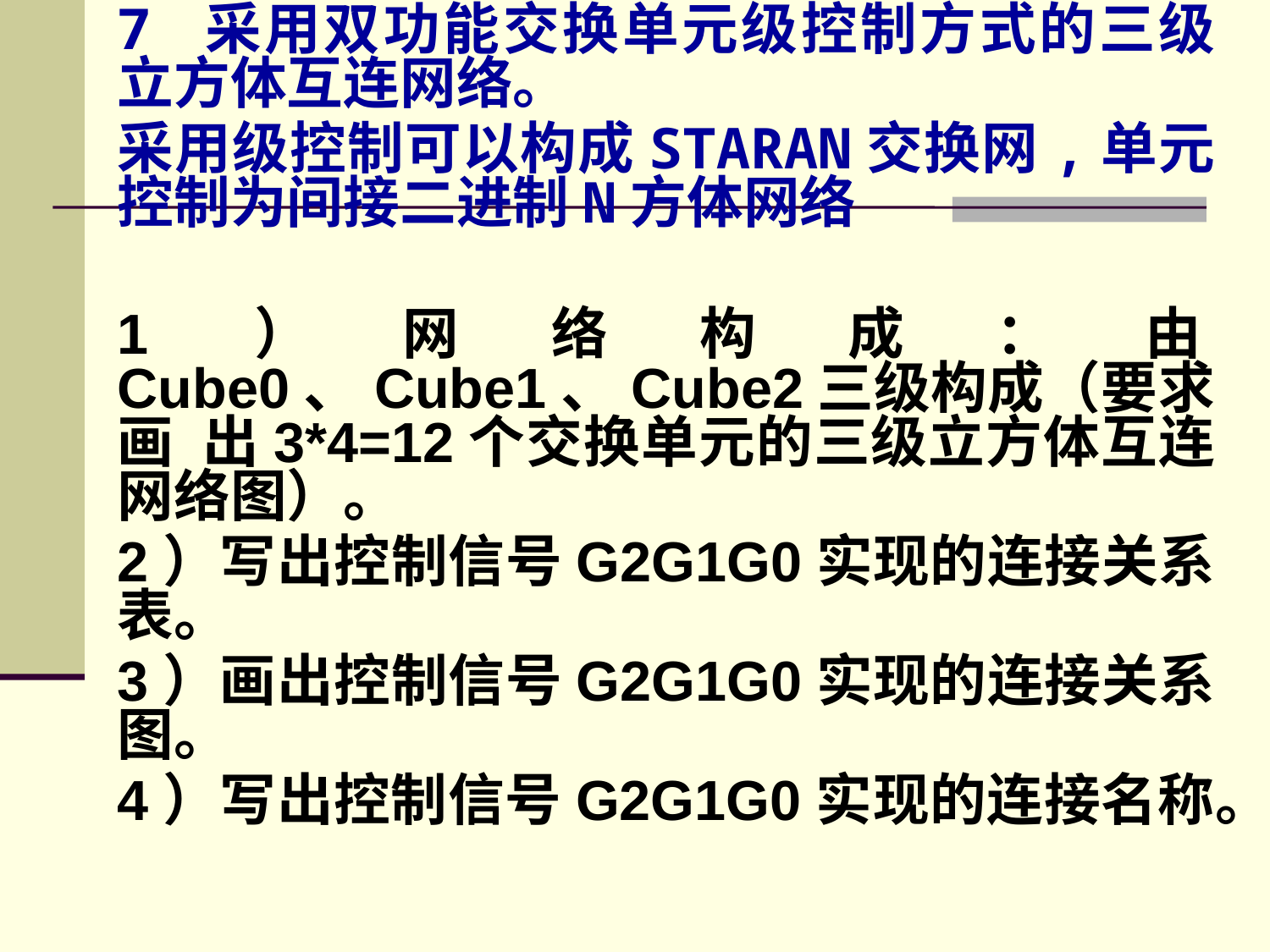

7 采用双功能交换单元级控制方式的三级立方体互连网络。
采用级控制可以构成STARAN交换网,单元控制为间接二进制N方体网络

1）网络构成：由Cube0、Cube1、Cube2三级构成（要求画  出3*4=12个交换单元的三级立方体互连网络图）。
2）写出控制信号G2G1G0实现的连接关系表。
3）画出控制信号G2G1G0实现的连接关系图。
4）写出控制信号G2G1G0实现的连接名称。

51